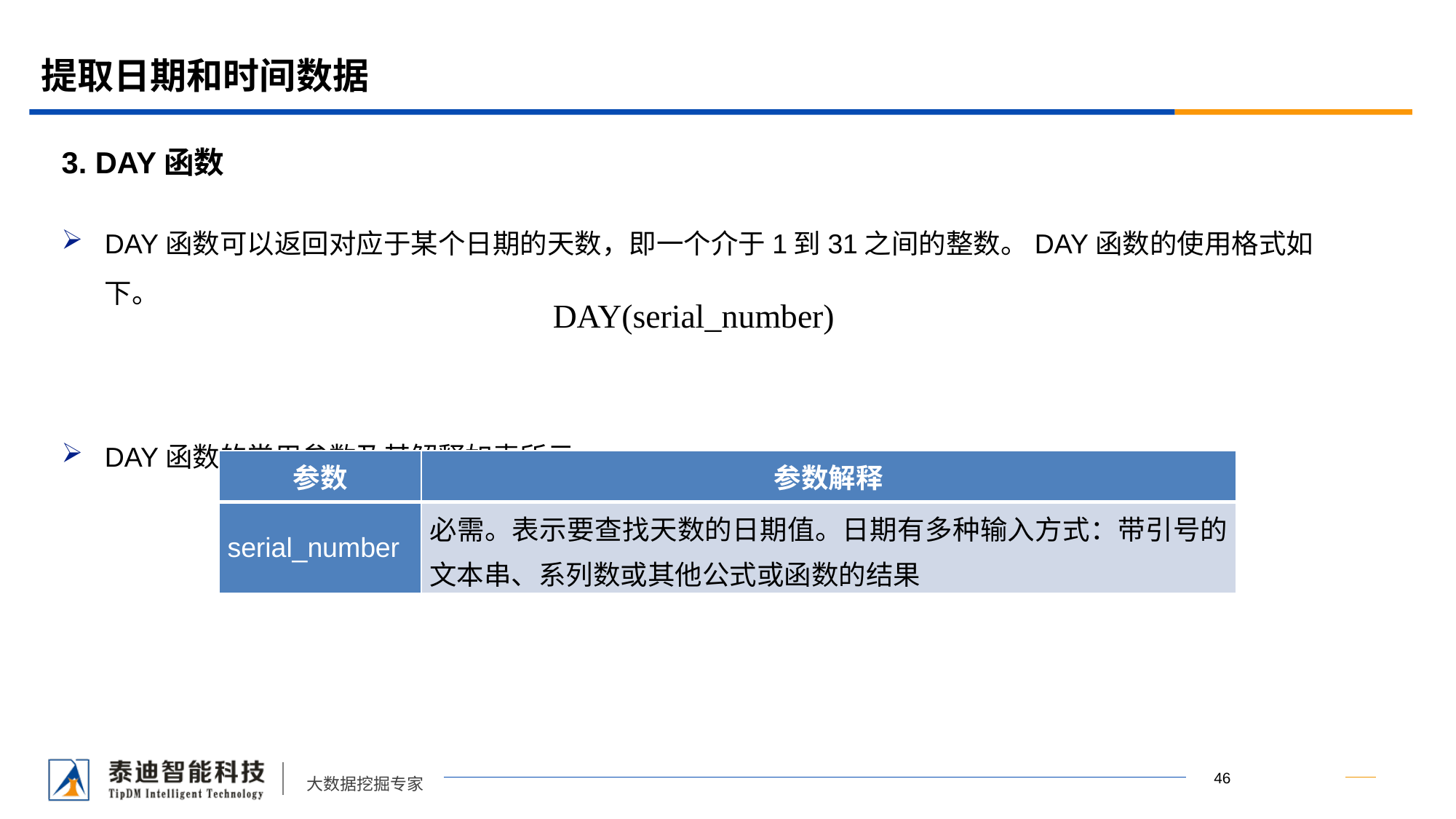

# 提取日期和时间数据
3. DAY函数
DAY函数可以返回对应于某个日期的天数，即一个介于1到31之间的整数。DAY函数的使用格式如下。

DAY函数的常用参数及其解释如表所示。

DAY(serial_number)
| 参数 | 参数解释 |
| --- | --- |
| serial\_number | 必需。表示要查找天数的日期值。日期有多种输入方式：带引号的文本串、系列数或其他公式或函数的结果 |